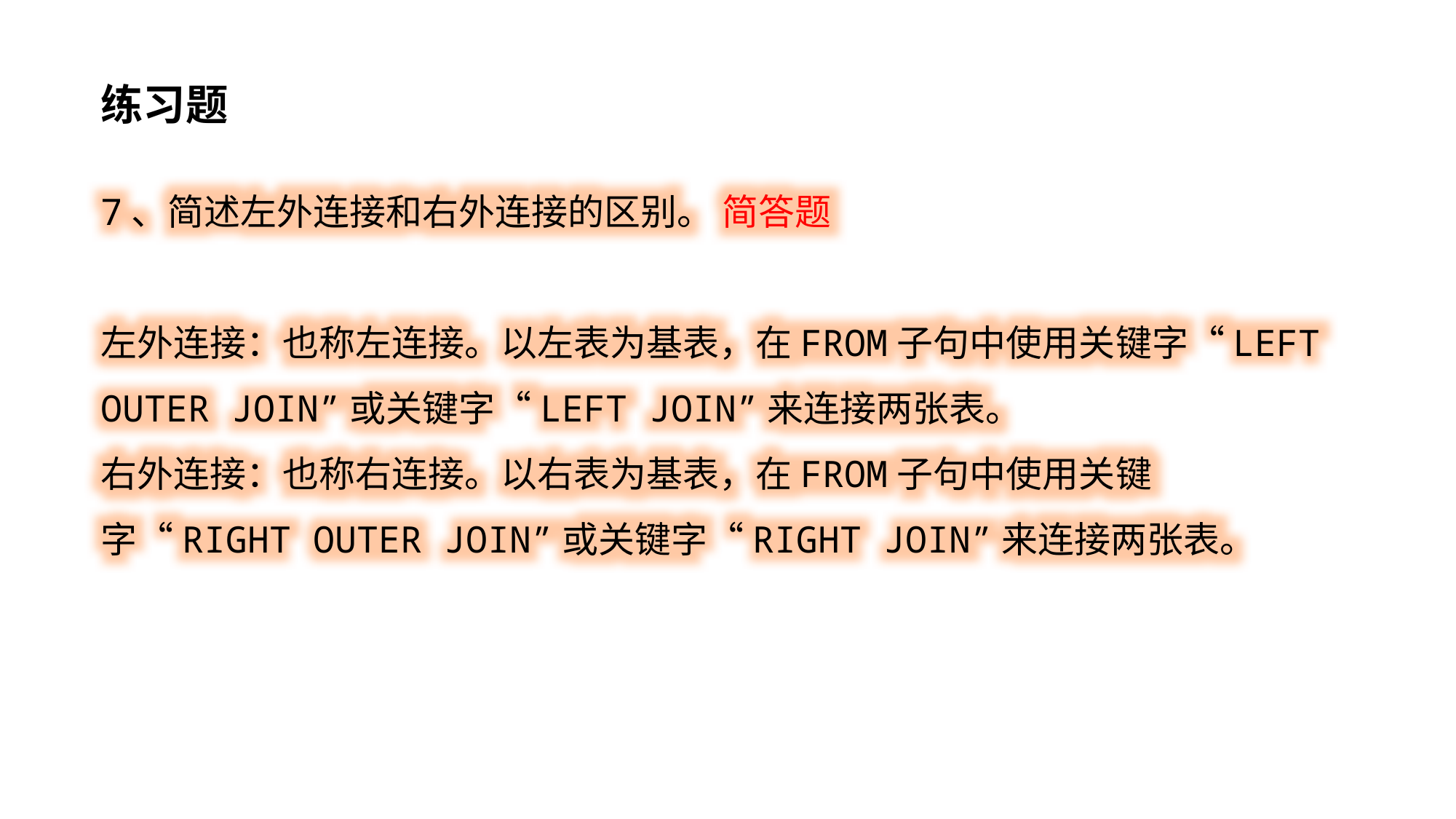

练习题
7、简述左外连接和右外连接的区别。 简答题

左外连接：也称左连接。以左表为基表，在FROM子句中使用关键字“LEFT OUTER JOIN”或关键字“LEFT JOIN”来连接两张表。
右外连接：也称右连接。以右表为基表，在FROM子句中使用关键字“RIGHT OUTER JOIN”或关键字“RIGHT JOIN”来连接两张表。